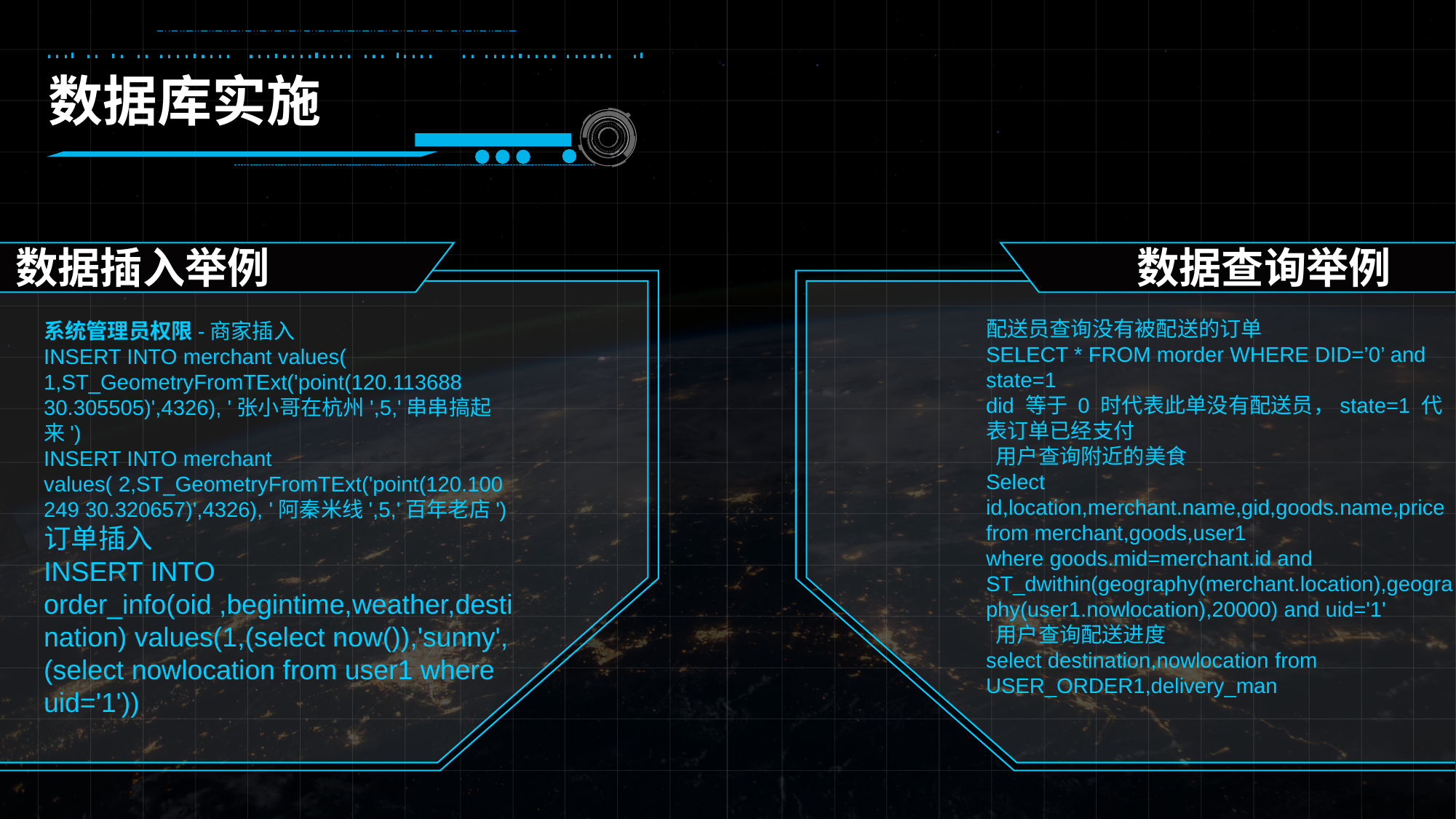

数据库实施

数据插入举例
数据查询举例

配送员查询没有被配送的订单
SELECT * FROM morder WHERE DID=’0’ and state=1
did 等于 0 时代表此单没有配送员，state=1 代表订单已经支付
 用户查询附近的美食
Select id,location,merchant.name,gid,goods.name,price from merchant,goods,user1
where goods.mid=merchant.id and ST_dwithin(geography(merchant.location),geography(user1.nowlocation),20000) and uid='1'
 用户查询配送进度
select destination,nowlocation from USER_ORDER1,delivery_man
系统管理员权限-商家插入
INSERT INTO merchant values(
1,ST_GeometryFromTExt('point(120.113688 30.305505)',4326), '张小哥在杭州',5,'串串搞起来')
INSERT INTO merchant values( 2,ST_GeometryFromTExt('point(120.100249 30.320657)',4326), '阿秦米线',5,'百年老店')
订单插入
INSERT INTO order_info(oid ,begintime,weather,destination) values(1,(select now()),'sunny',
(select nowlocation from user1 where uid='1'))